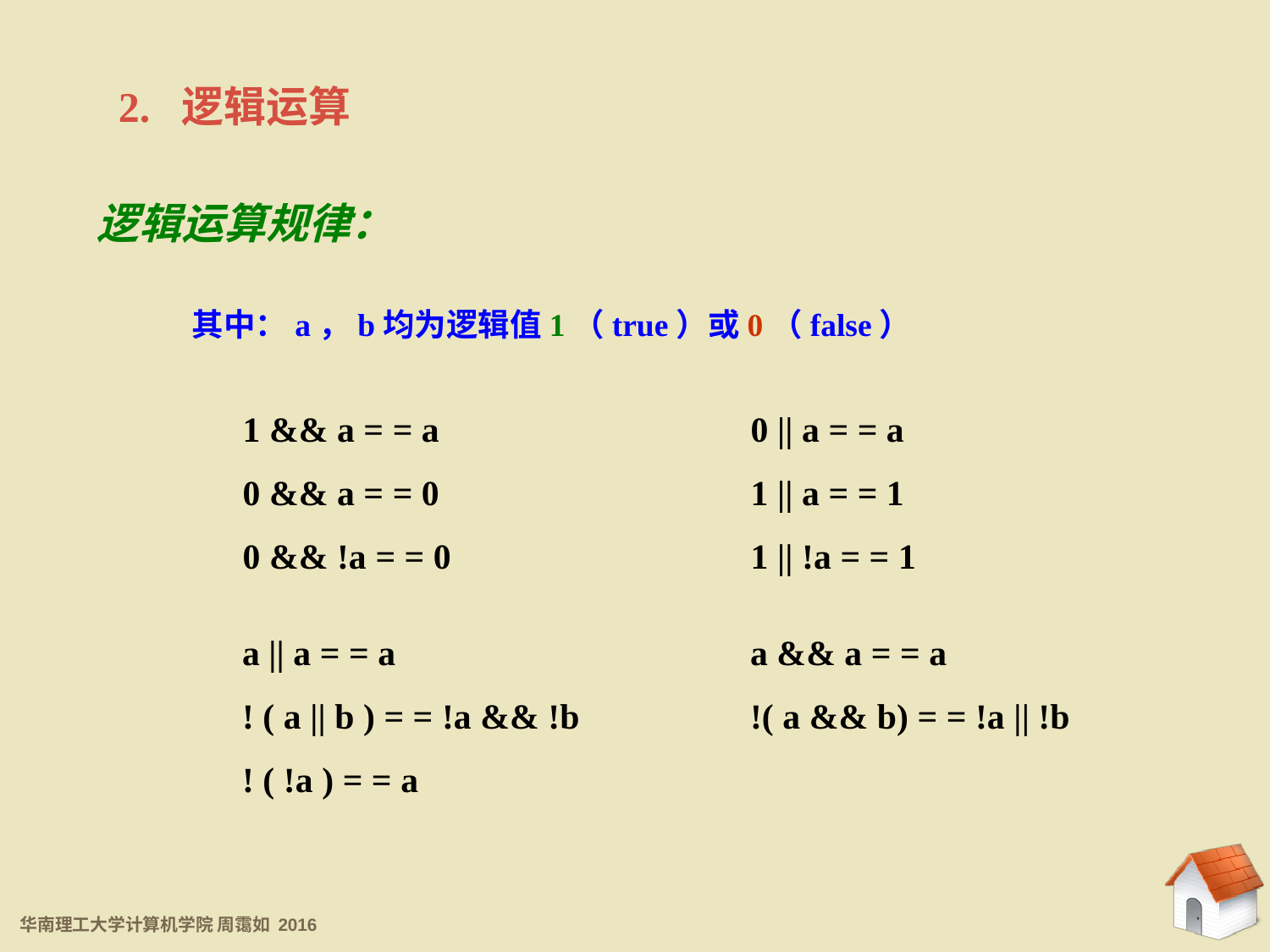

2.  逻辑运算
逻辑运算规律：
其中：a，b均为逻辑值1（true）或0（false）
1 && a = = a			0 || a = = a
0 && a = = 0			1 || a = = 1
0 && !a = = 0			1 || !a = = 1
a || a = = a			a && a = = a
! ( a || b ) = = !a && !b		!( a && b) = = !a || !b
! ( !a ) = = a